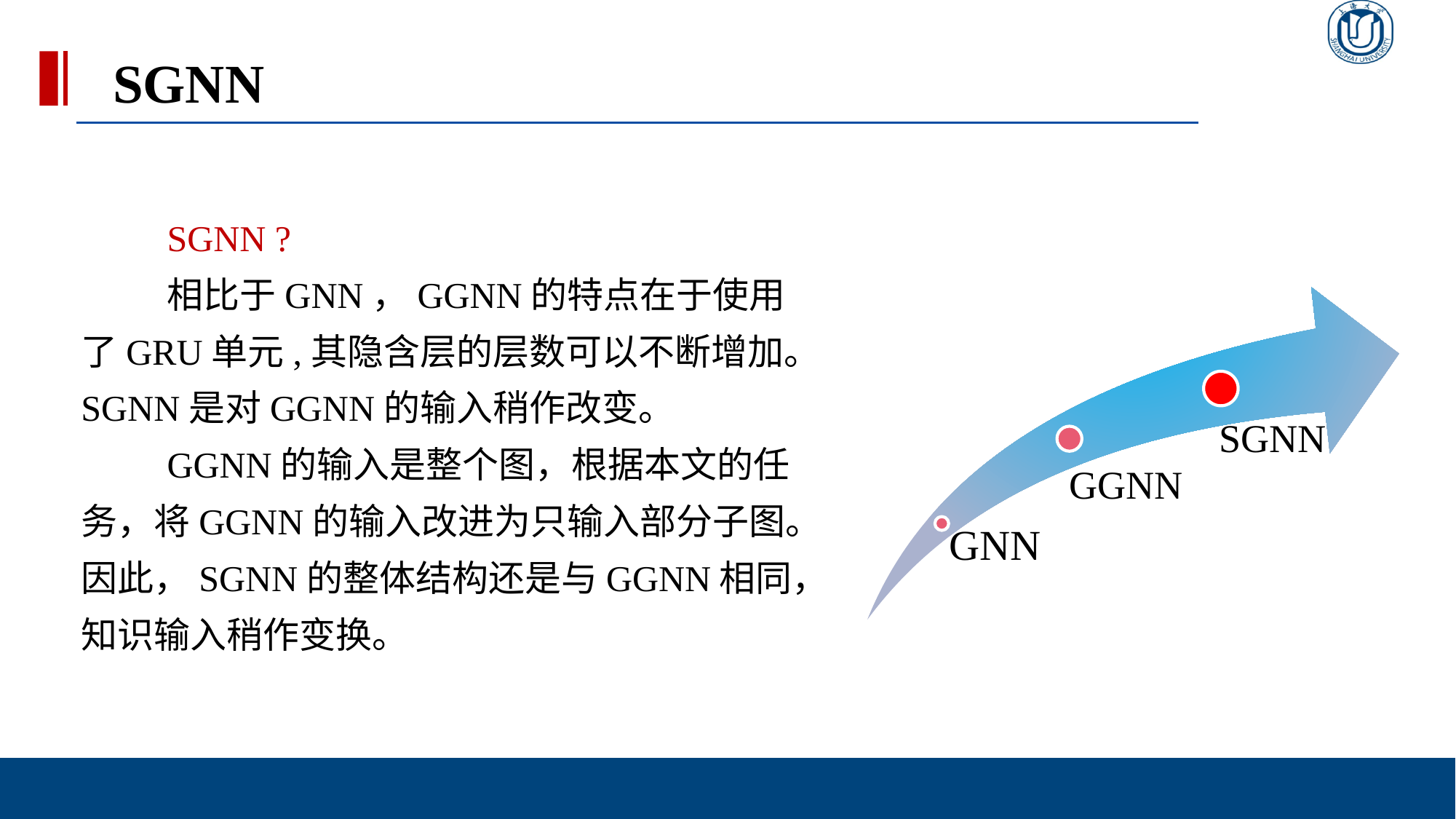

SGNN
GNN
GGNN
SGNN
SGNN ?
相比于GNN，GGNN的特点在于使用了GRU单元,其隐含层的层数可以不断增加。SGNN是对GGNN的输入稍作改变。
GGNN的输入是整个图，根据本文的任务，将GGNN的输入改进为只输入部分子图。因此，SGNN的整体结构还是与GGNN相同，知识输入稍作变换。